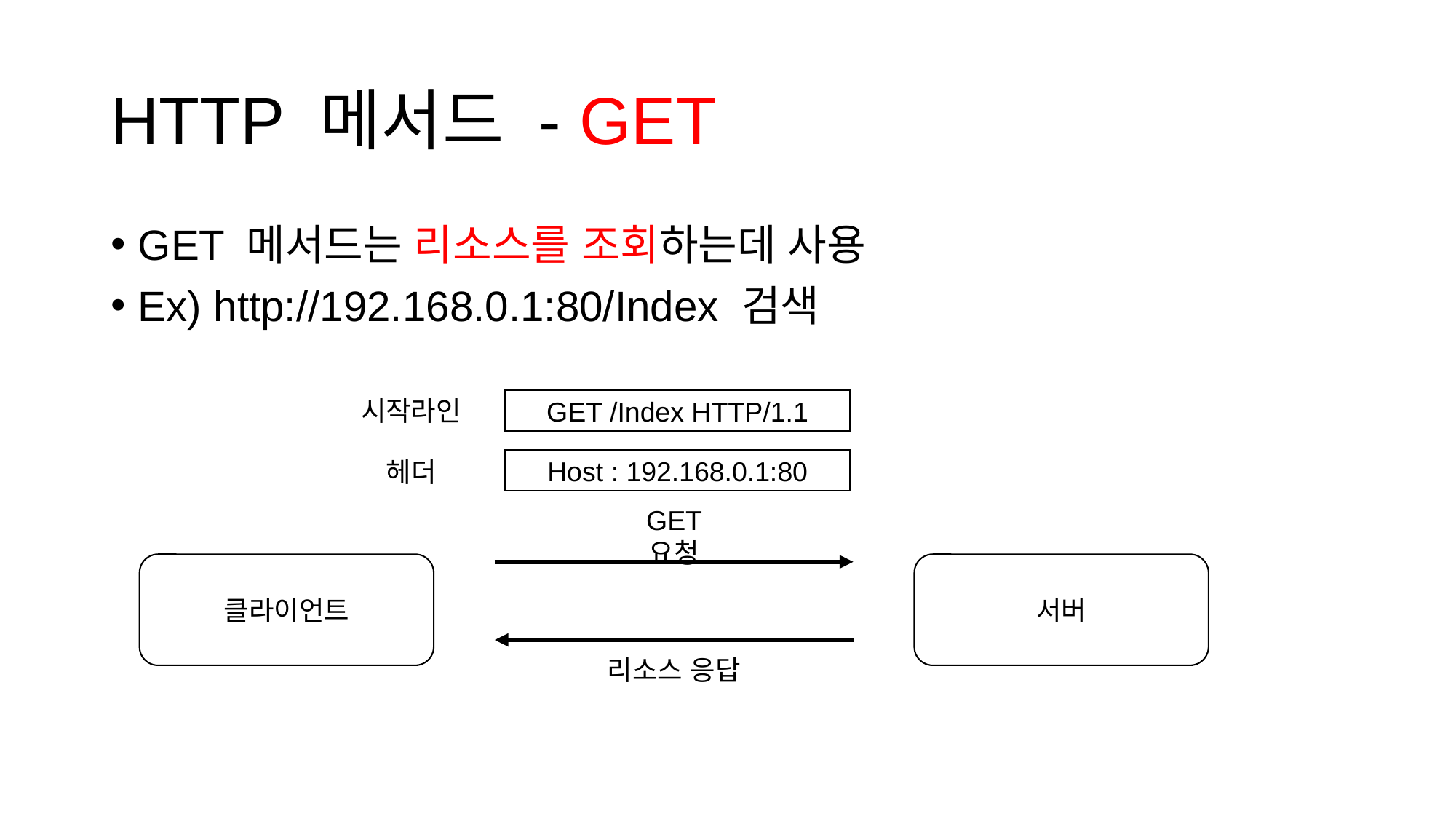

# HTTP 메서드 - GET
GET 메서드는 리소스를 조회하는데 사용
Ex) http://192.168.0.1:80/Index 검색
시작라인
GET /Index HTTP/1.1
Host : 192.168.0.1:80
헤더
GET 요청
클라이언트
서버
리소스 응답